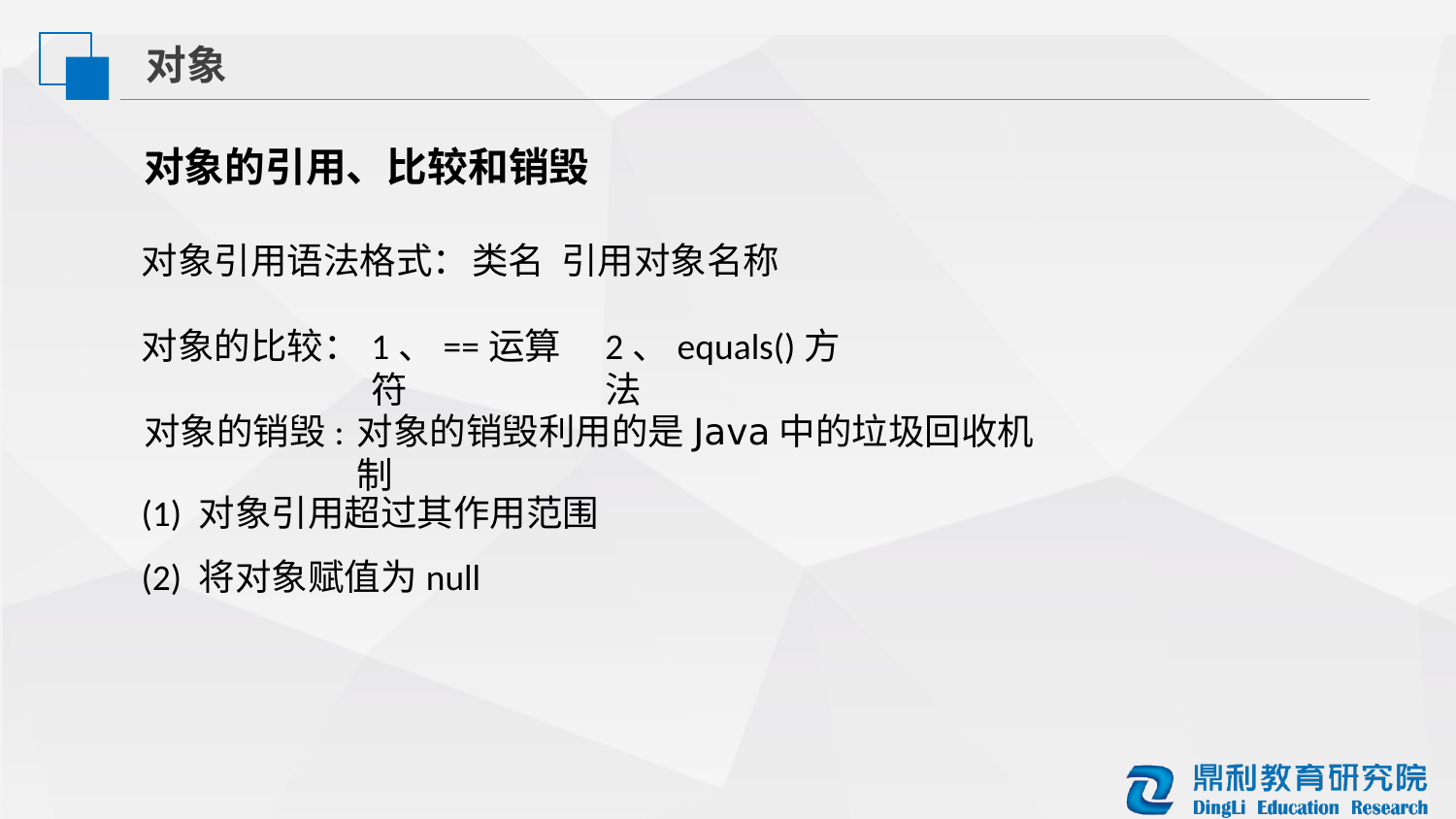

对象
对象的引用、比较和销毁
对象引用语法格式：
类名  引用对象名称
对象的比较：
1、==运算符
2、equals()方法
对象的销毁:
对象的销毁利用的是Java中的垃圾回收机制
(1) 对象引用超过其作用范围
(2) 将对象赋值为null